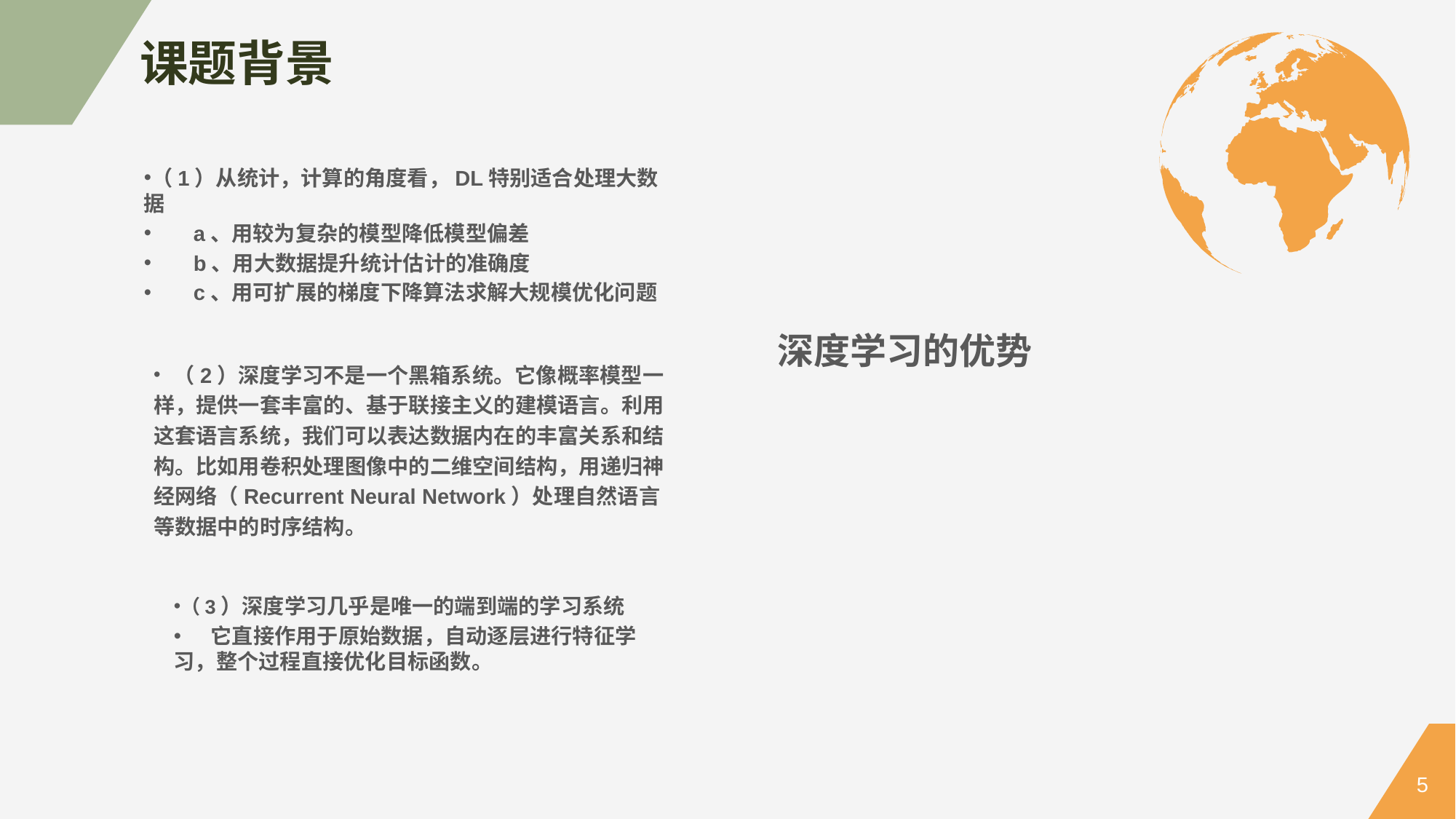

课题背景

（1）从统计，计算的角度看，DL特别适合处理大数据
       a、用较为复杂的模型降低模型偏差
       b、用大数据提升统计估计的准确度
       c、用可扩展的梯度下降算法求解大规模优化问题

深度学习的优势
  （2）深度学习不是一个黑箱系统。它像概率模型一样，提供一套丰富的、基于联接主义的建模语言。利用这套语言系统，我们可以表达数据内在的丰富关系和结构。比如用卷积处理图像中的二维空间结构，用递归神经网络（Recurrent Neural Network）处理自然语言等数据中的时序结构。
（3）深度学习几乎是唯一的端到端的学习系统
     它直接作用于原始数据，自动逐层进行特征学习，整个过程直接优化目标函数。